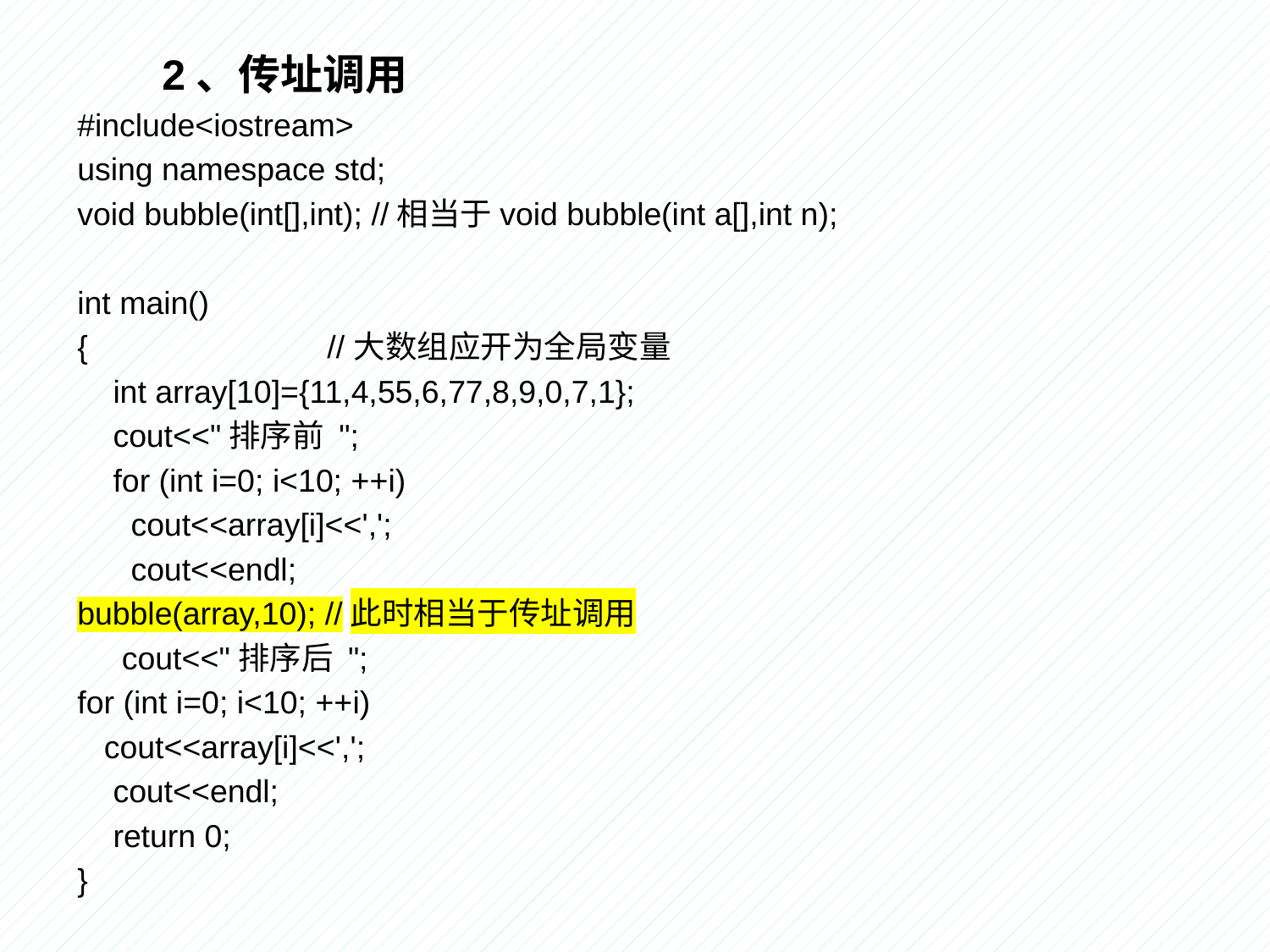

2、传址调用
#include<iostream>
using namespace std;
void bubble(int[],int); //相当于void bubble(int a[],int n);

int main()
{                           //大数组应开为全局变量
    int array[10]={11,4,55,6,77,8,9,0,7,1};
    cout<<"排序前 ";
    for (int i=0; i<10; ++i)
      cout<<array[i]<<',';
      cout<<endl;
bubble(array,10); //此时相当于传址调用
     cout<<"排序后 ";
for (int i=0; i<10; ++i)
   cout<<array[i]<<',';
    cout<<endl;
    return 0;
}